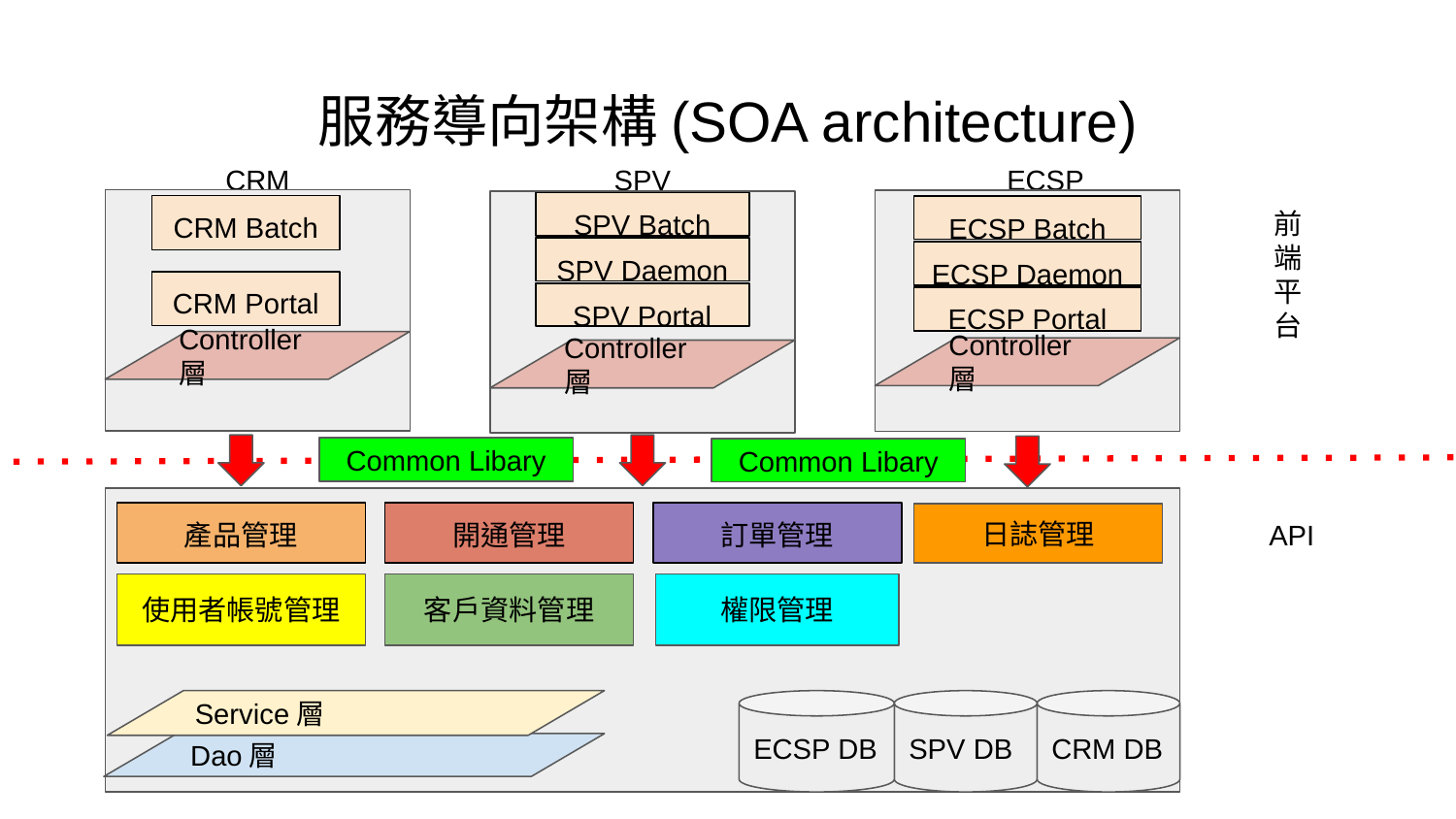

# 服務導向架構(SOA architecture)
CRM
SPV
ECSP

CRM Batch
CRM Portal
Controller層

ECSP Batch
ECSP Daemon
ECSP Portal
Controller層

SPV Batch
SPV Daemon
SPV Portal
Controller層

前端平台

Common Libary
Common Libary

產品管理
開通管理
訂單管理
API
日誌管理
使用者帳號管理
客戶資料管理
權限管理
Service層
ECSP DB
SPV DB
CRM DB
Dao層